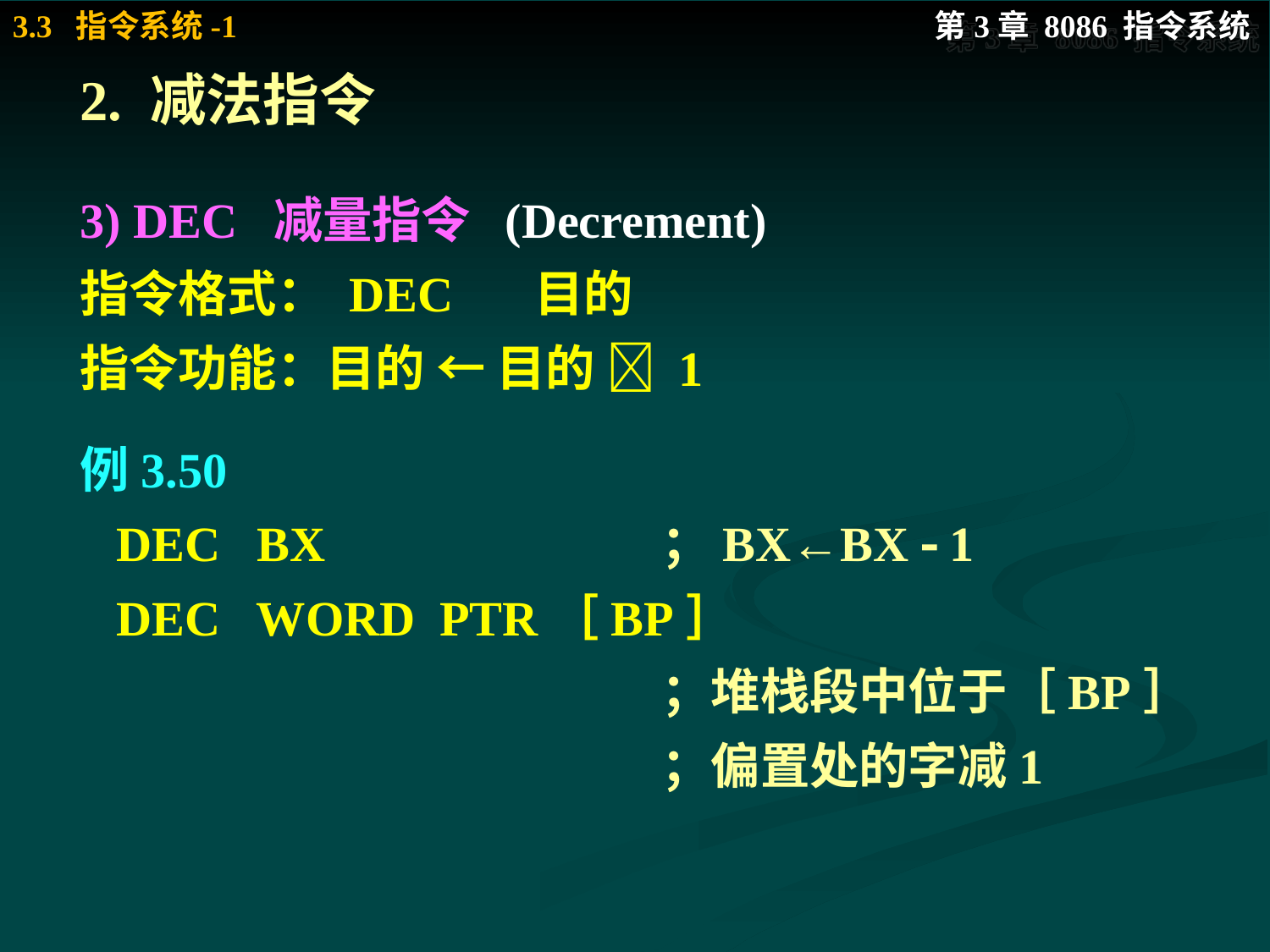

# 2. 减法指令
3) DEC  减量指令  (Decrement)
指令格式： DEC	目的
指令功能：目的 ← 目的 − 1
例3.50
   DEC   BX			；BX←BX − 1
   DEC   WORD  PTR［BP］
					；堆栈段中位于［BP］
					；偏置处的字减1